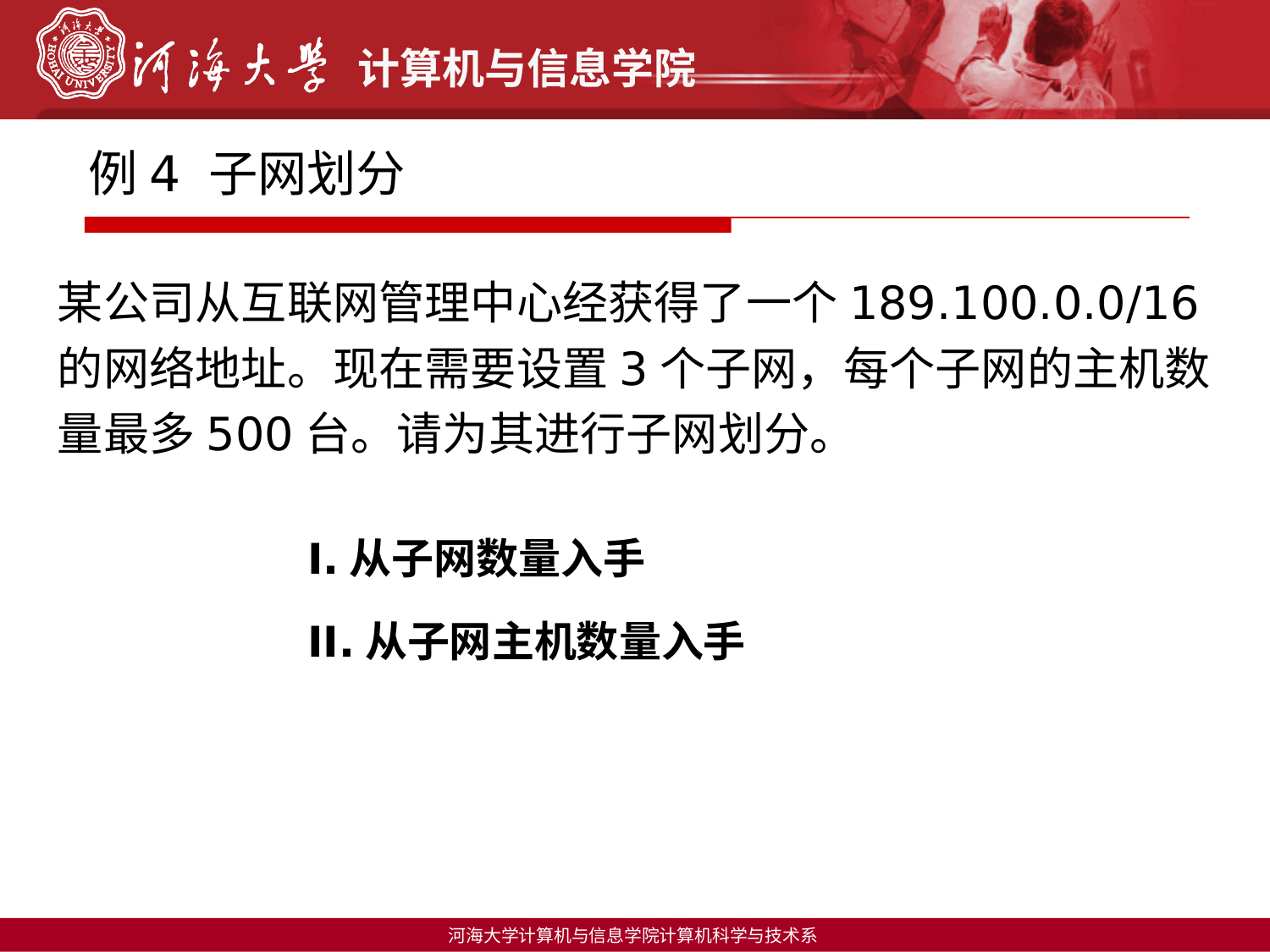

例4 子网划分
某公司从互联网管理中心经获得了一个189.100.0.0/16的网络地址。现在需要设置3个子网，每个子网的主机数量最多500台。请为其进行子网划分。

I.从子网数量入手
II.从子网主机数量入手